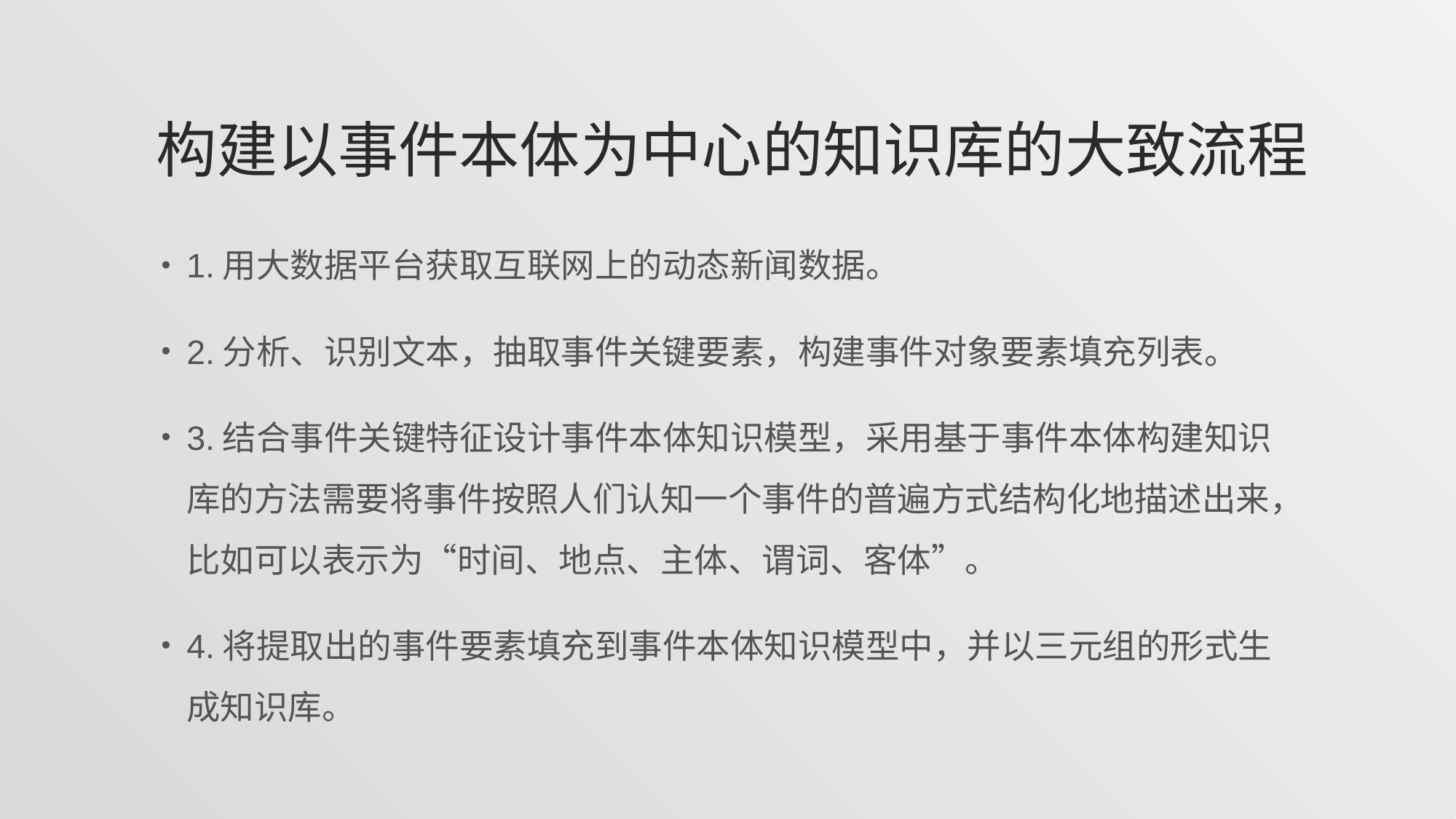

# 构建以事件本体为中心的知识库的大致流程
1.用大数据平台获取互联网上的动态新闻数据。
2.分析、识别文本，抽取事件关键要素，构建事件对象要素填充列表。
3.结合事件关键特征设计事件本体知识模型，采用基于事件本体构建知识库的方法需要将事件按照人们认知一个事件的普遍方式结构化地描述出来，比如可以表示为“时间、地点、主体、谓词、客体”。
4.将提取出的事件要素填充到事件本体知识模型中，并以三元组的形式生成知识库。